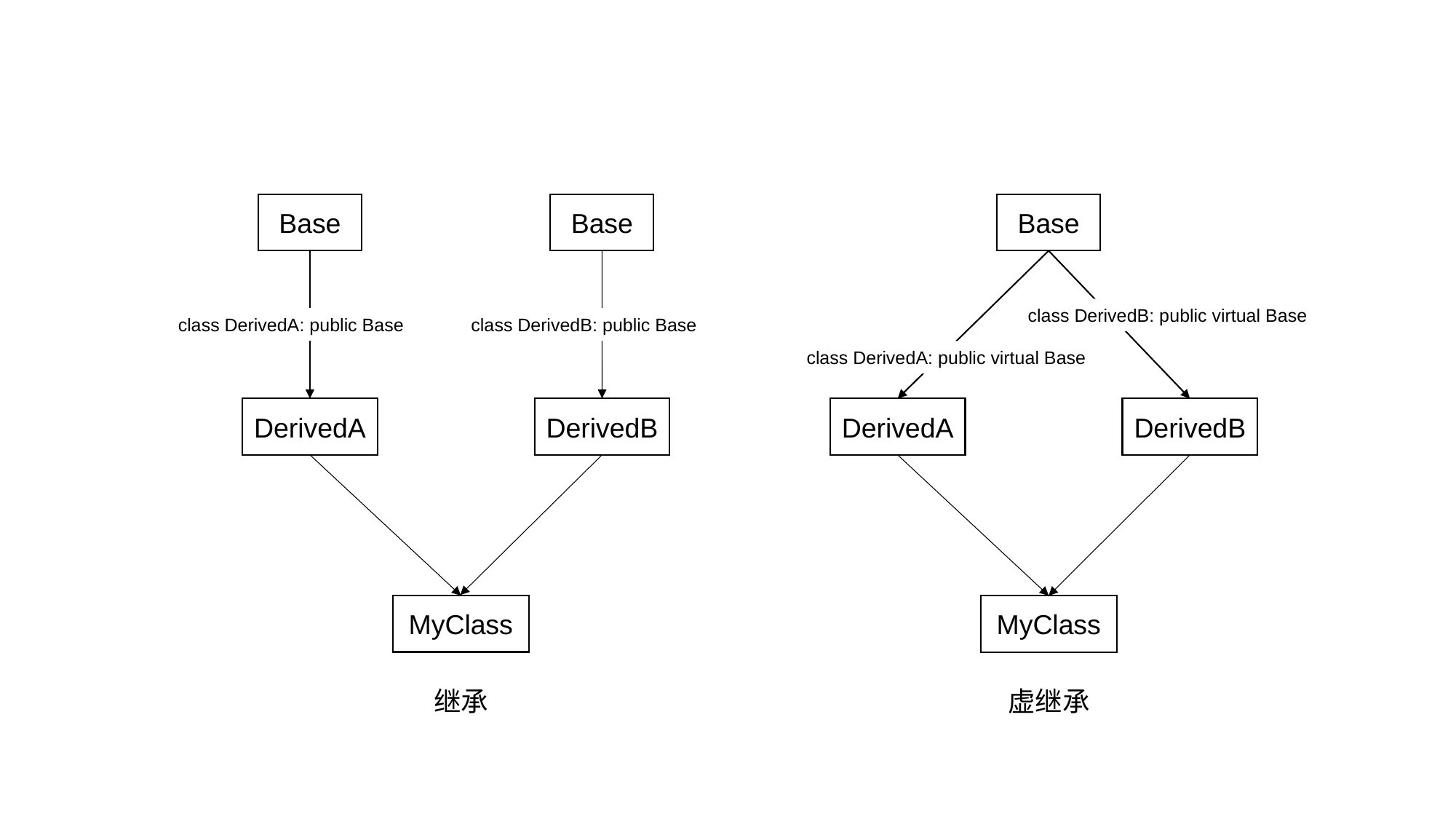

#

Base
Base
Base
class DerivedB: public virtual Base
class DerivedA: public Base
class DerivedB: public Base
class DerivedA: public virtual Base
DerivedA
DerivedB
DerivedA
DerivedB
MyClass
MyClass
继承
虚继承